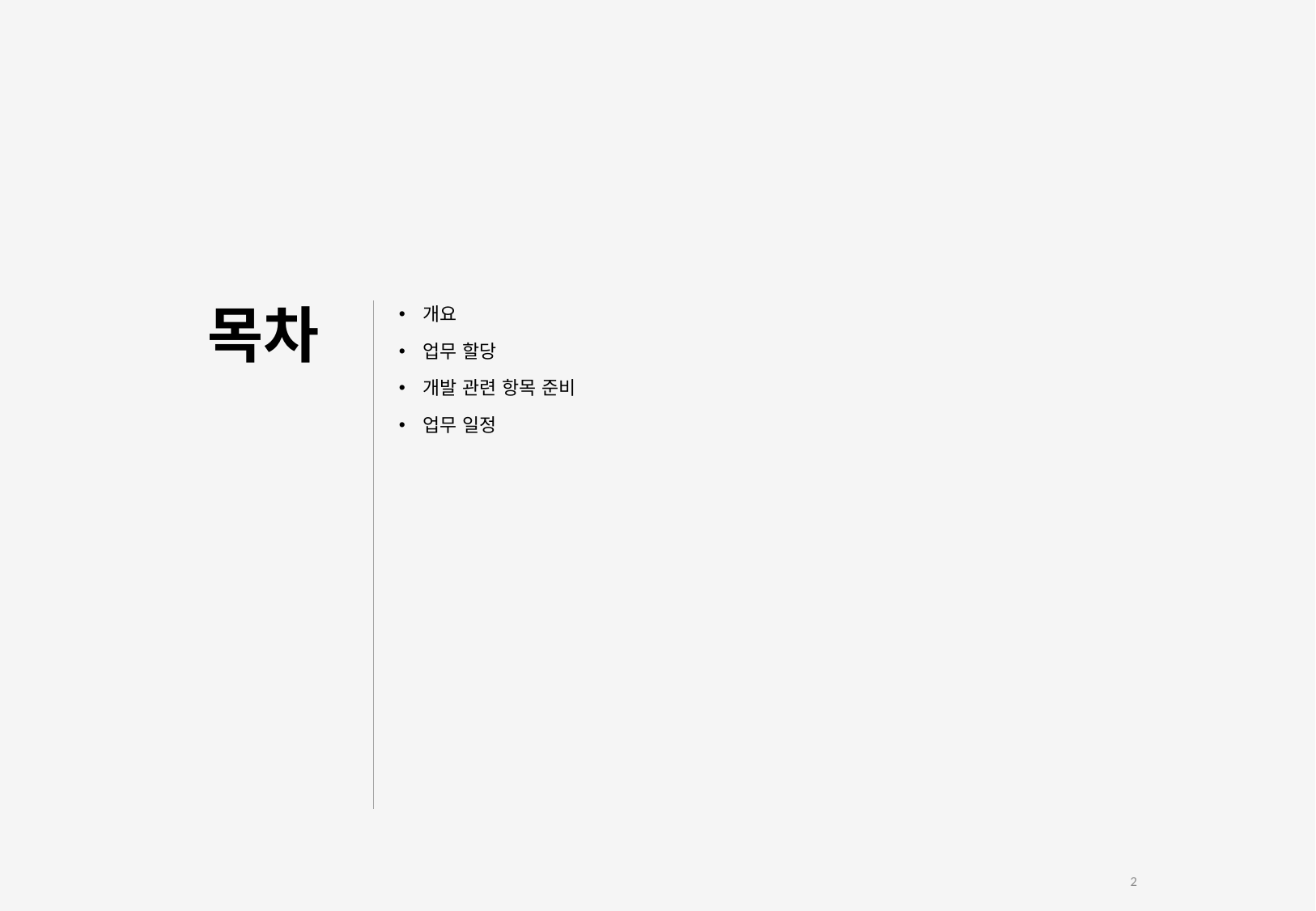

# 목차
개요
업무 할당
개발 관련 항목 준비
업무 일정

2